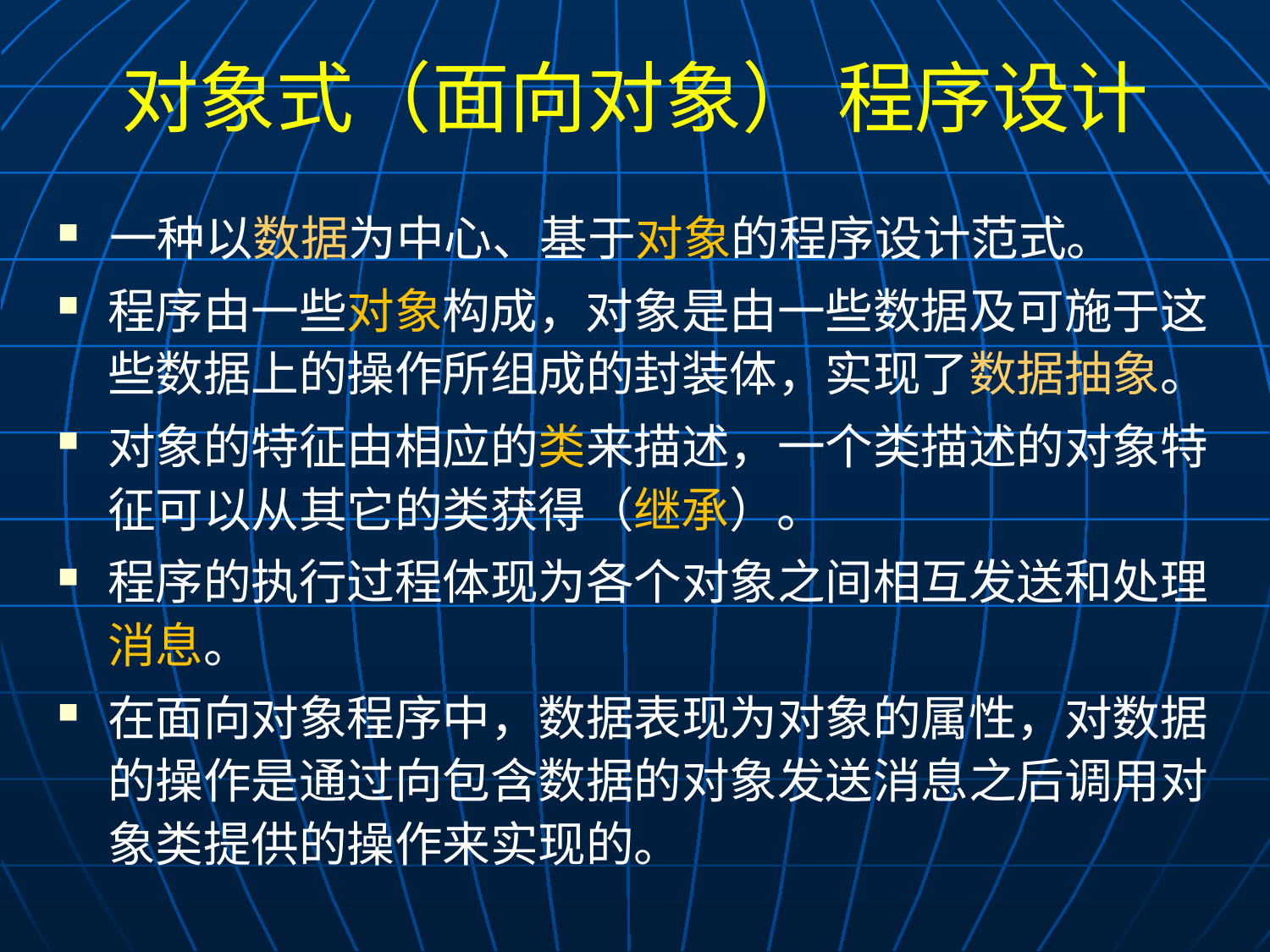

# 对象式（面向对象） 程序设计
一种以数据为中心、基于对象的程序设计范式。
程序由一些对象构成，对象是由一些数据及可施于这些数据上的操作所组成的封装体，实现了数据抽象。
对象的特征由相应的类来描述，一个类描述的对象特征可以从其它的类获得（继承）。
程序的执行过程体现为各个对象之间相互发送和处理消息。
在面向对象程序中，数据表现为对象的属性，对数据的操作是通过向包含数据的对象发送消息之后调用对象类提供的操作来实现的。